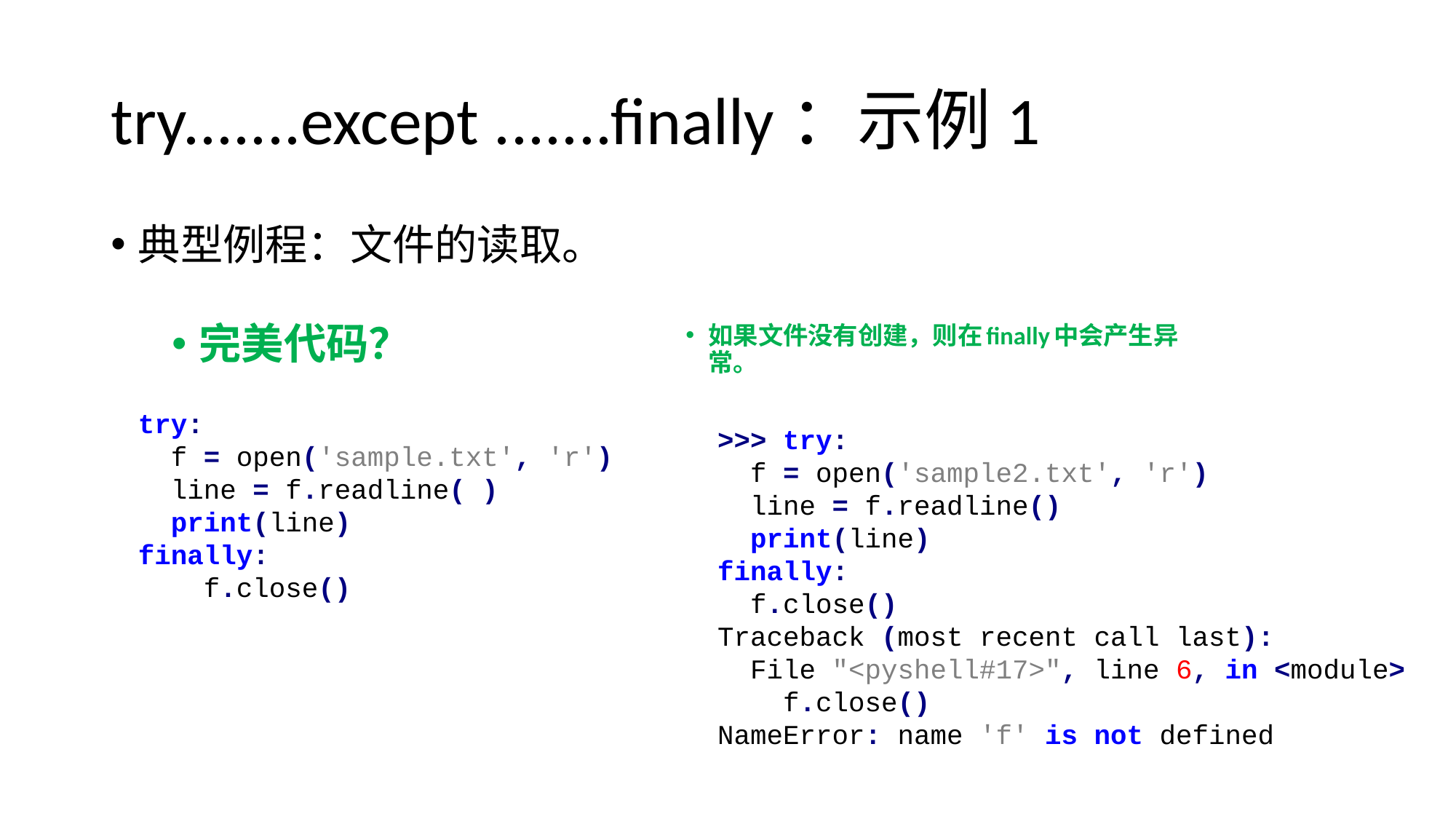

# try.......except .......finally：示例1
典型例程：文件的读取。
完美代码？
如果文件没有创建，则在finally中会产生异常。
try:
  f = open('sample.txt', 'r')
  line = f.readline( )
  print(line)
finally:
    f.close()
>>> try:
  f = open('sample2.txt', 'r')
  line = f.readline()
  print(line)
finally:
  f.close()
Traceback (most recent call last):
  File "<pyshell#17>", line 6, in <module>
    f.close()
NameError: name 'f' is not defined